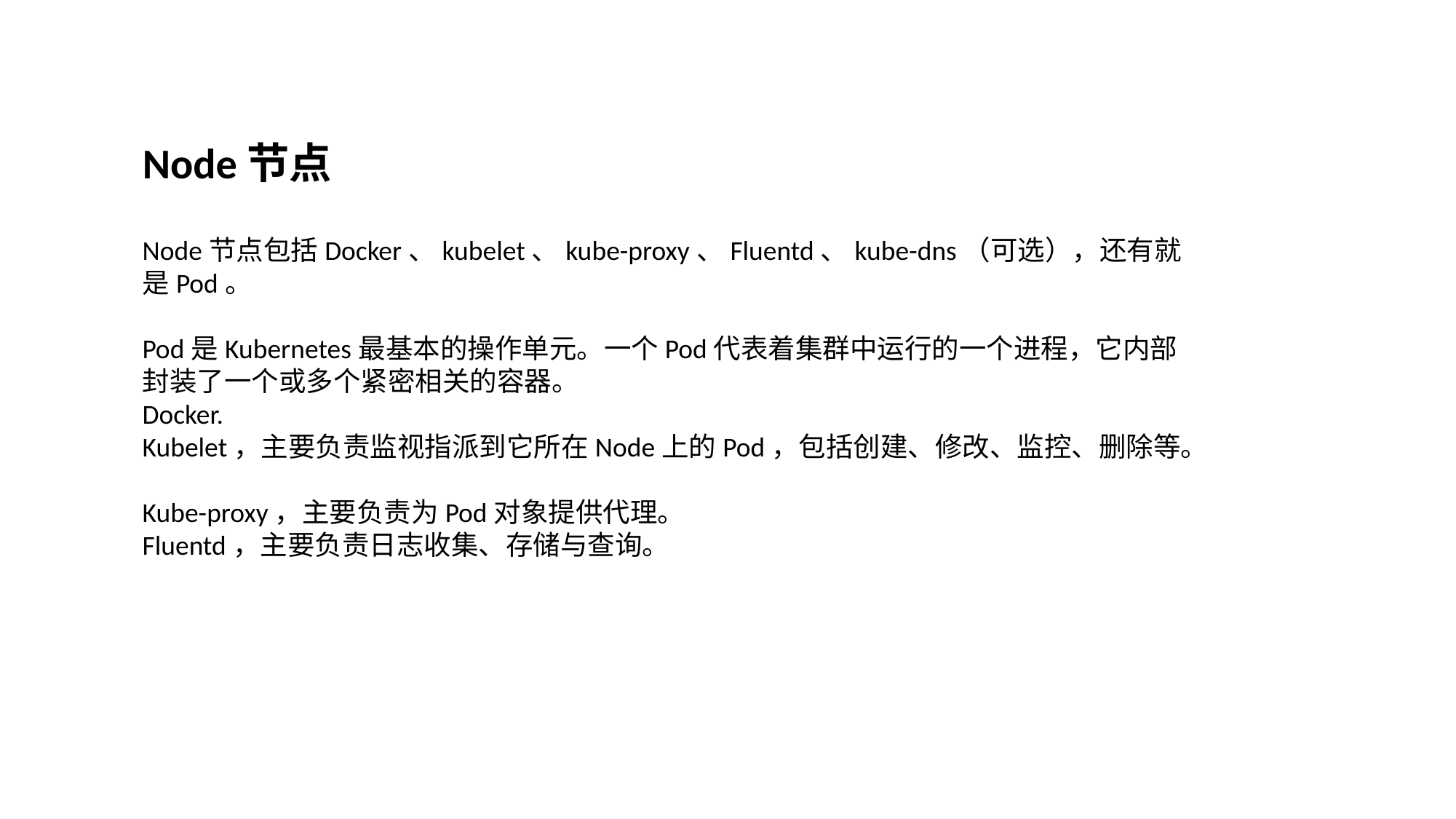

Node节点

Node节点包括Docker、kubelet、kube-proxy、Fluentd、kube-dns（可选），还有就是Pod。
Pod是Kubernetes最基本的操作单元。一个Pod代表着集群中运行的一个进程，它内部封装了一个或多个紧密相关的容器。
Docker.
Kubelet，主要负责监视指派到它所在Node上的Pod，包括创建、修改、监控、删除等。
Kube-proxy，主要负责为Pod对象提供代理。
Fluentd，主要负责日志收集、存储与查询。